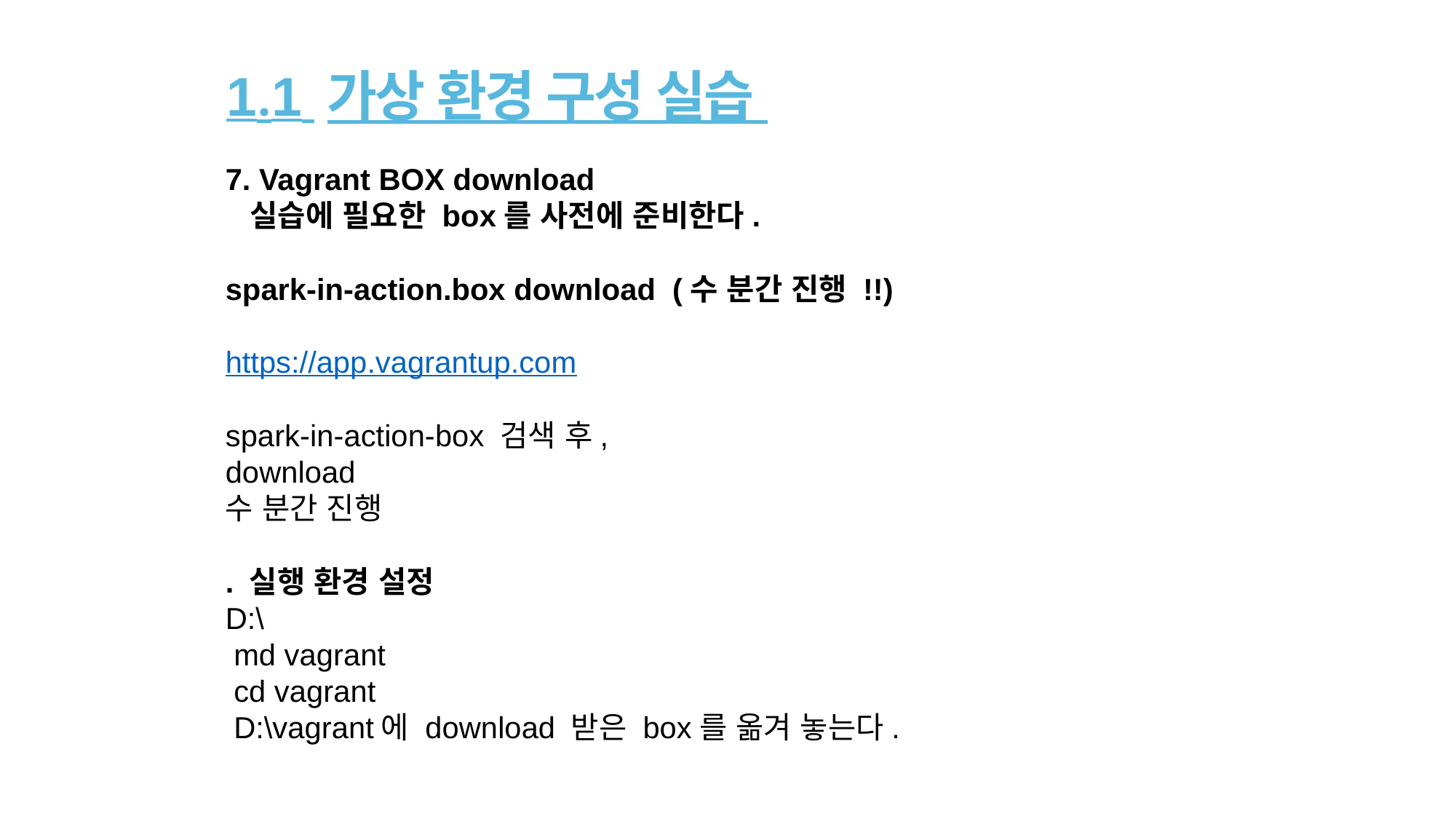

1.1 가상 환경 구성 실습

7. Vagrant BOX download
  실습에 필요한 box를 사전에 준비한다.

spark-in-action.box download  (수 분간 진행 !!)

https://app.vagrantup.com

spark-in-action-box 검색 후,
download
수 분간 진행

. 실행 환경 설정
D:\
 md vagrant
 cd vagrant
 D:\vagrant에 download 받은 box를 옮겨 놓는다.